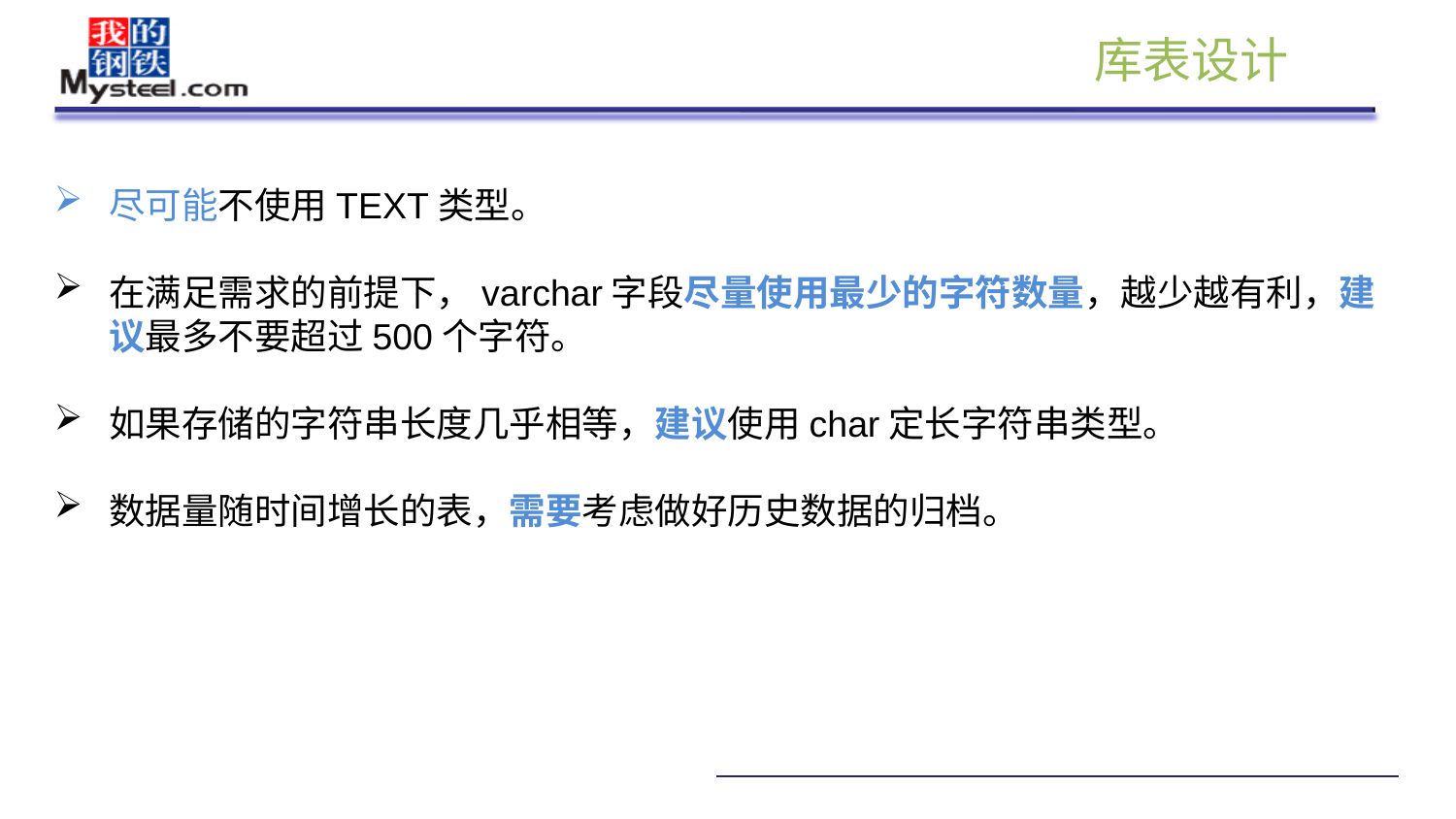

库表设计

尽可能不使用TEXT类型。

在满足需求的前提下，varchar字段尽量使用最少的字符数量，越少越有利，建议最多不要超过500个字符。

如果存储的字符串长度几乎相等，建议使用char定长字符串类型。

数据量随时间增长的表，需要考虑做好历史数据的归档。